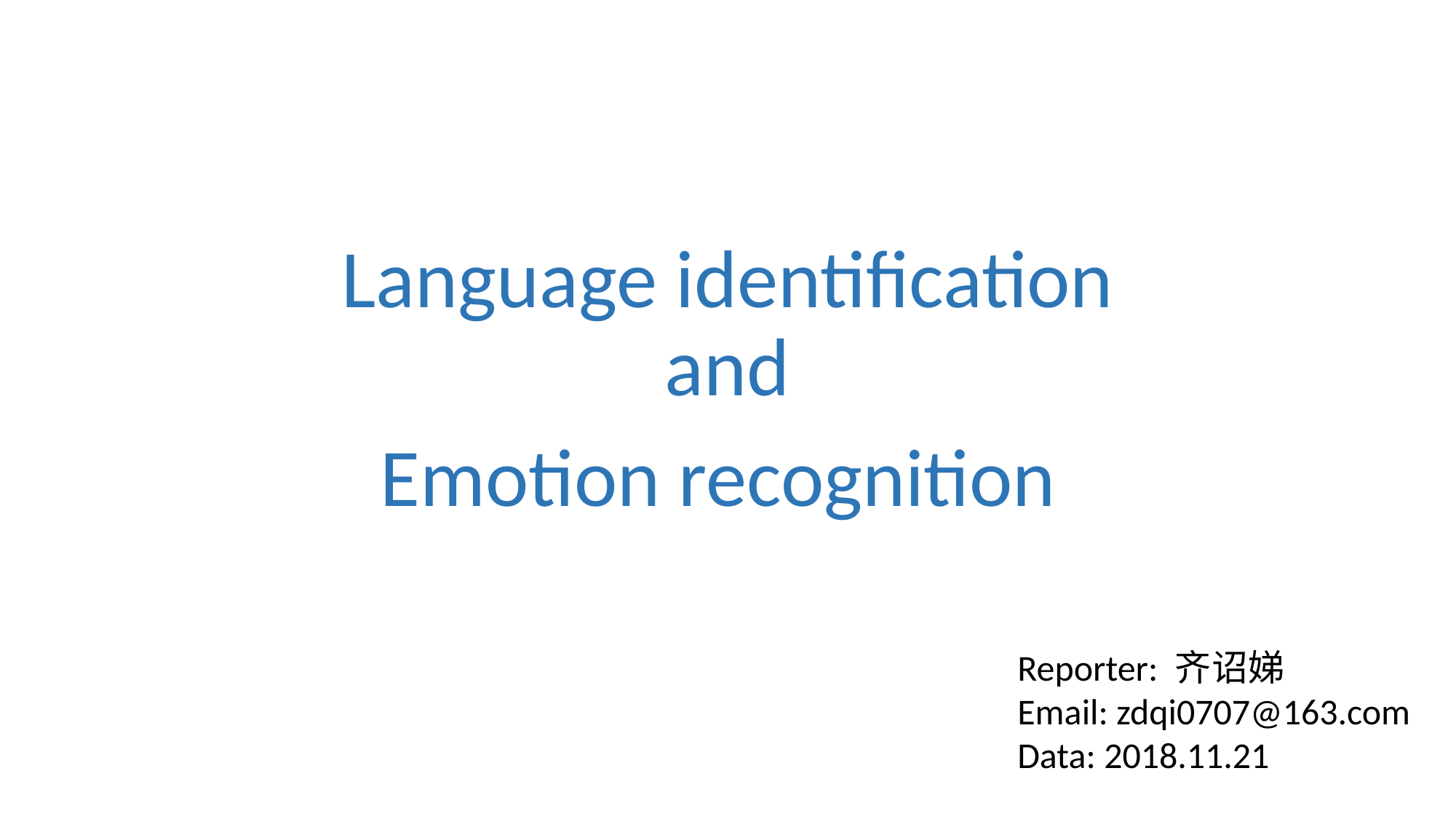

# Language identification and
Emotion recognition
Reporter: 齐诏娣
Email: zdqi0707@163.com
Data: 2018.11.21